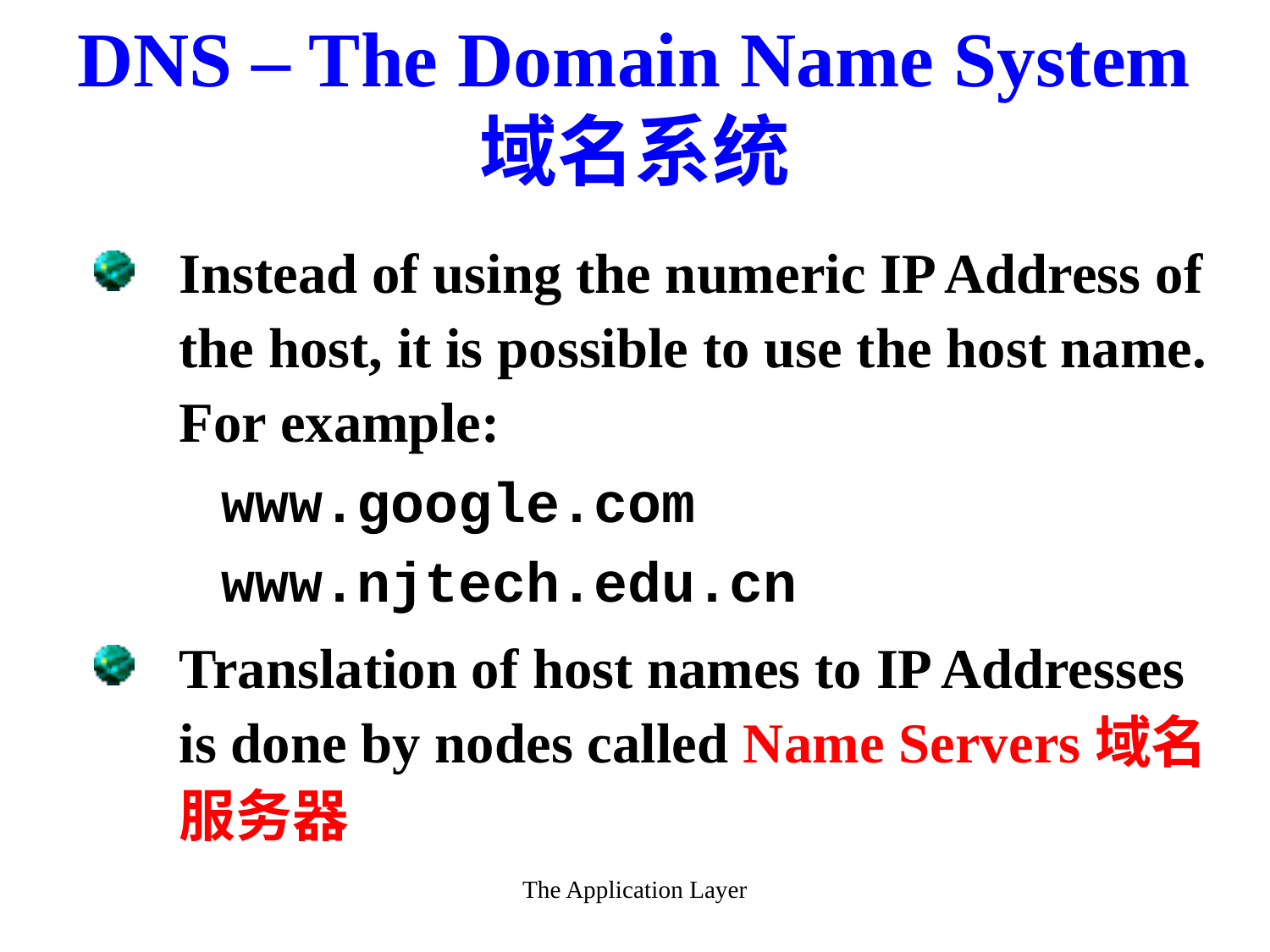

# DNS – The Domain Name System 域名系统
Instead of using the numeric IP Address of the host, it is possible to use the host name.  For example:
www.google.com
www.njtech.edu.cn
Translation of host names to IP Addresses is done by nodes called Name Servers域名服务器

The Application Layer
3